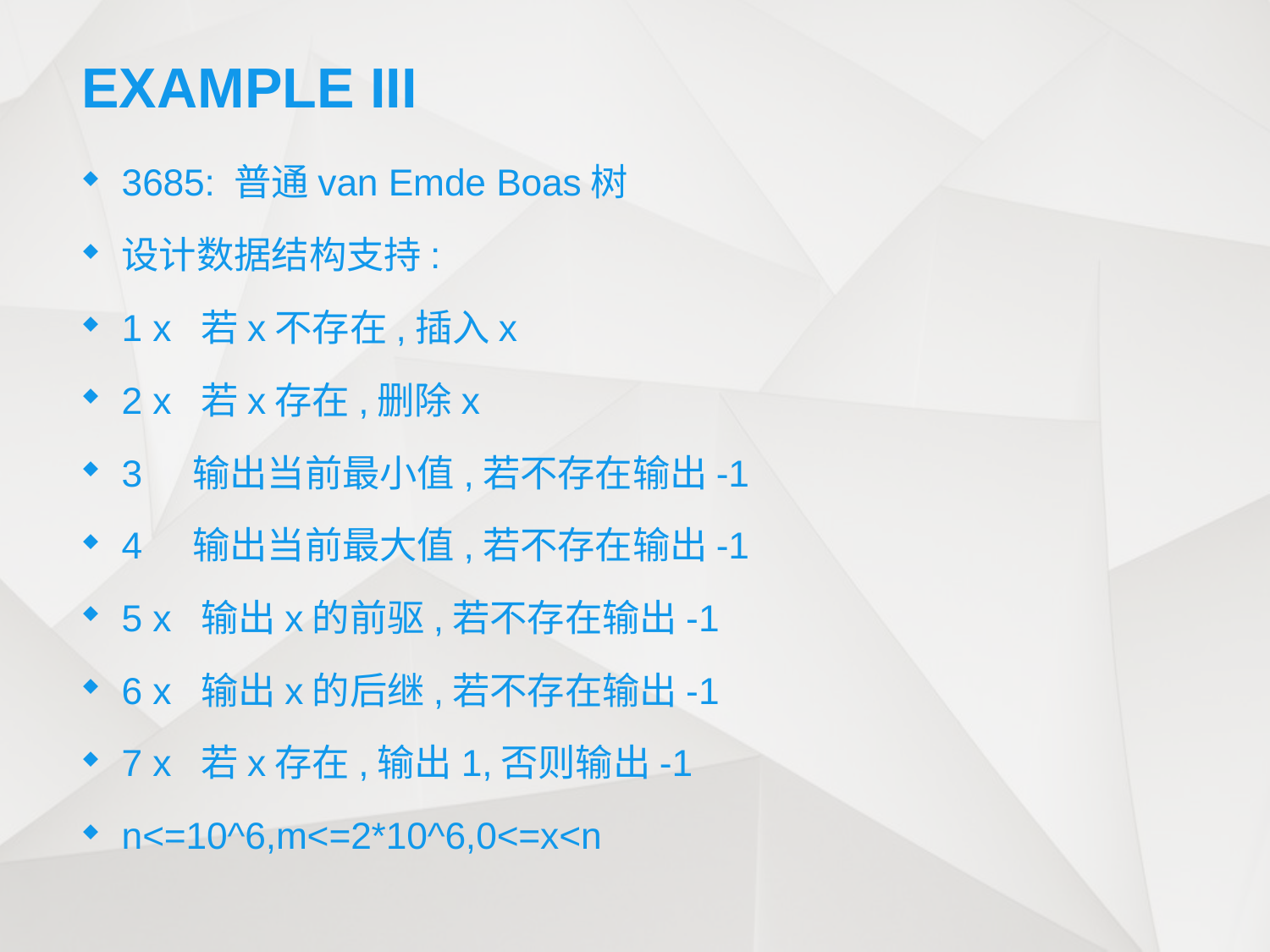

# EXAMPLE III
3685: 普通van Emde Boas树
设计数据结构支持:
1 x  若x不存在,插入x
2 x  若x存在,删除x
3    输出当前最小值,若不存在输出-1
4    输出当前最大值,若不存在输出-1
5 x  输出x的前驱,若不存在输出-1
6 x  输出x的后继,若不存在输出-1
7 x  若x存在,输出1,否则输出-1
n<=10^6,m<=2*10^6,0<=x<n